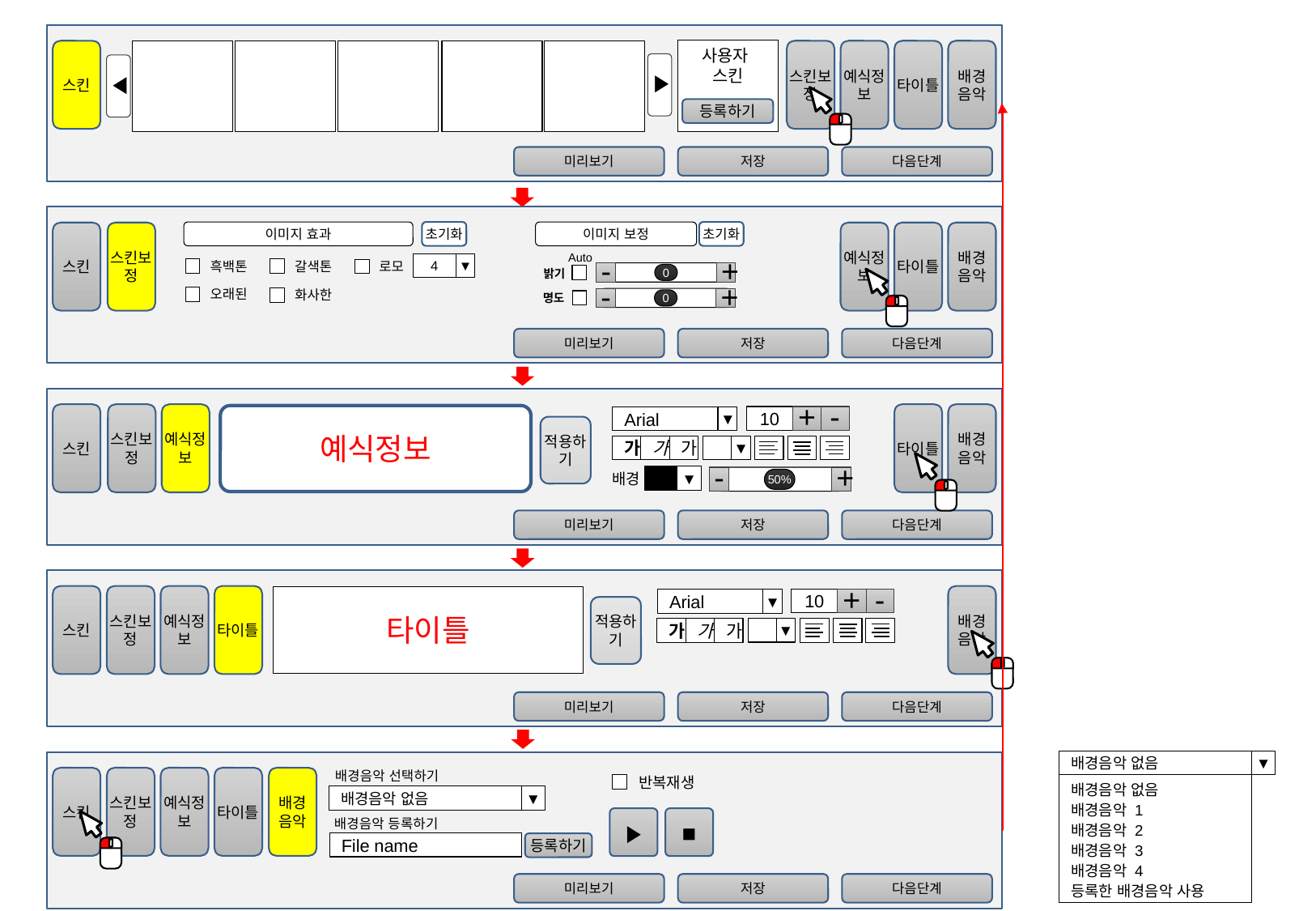

사용자
스킨

스킨
스킨보정
예식정보
타이틀
배경
음악

▶
◀

등록하기
미리보기
저장
다음단계

이미지 효과
초기화
이미지 보정
초기화
스킨
스킨보정
예식정보
타이틀
배경
음악
Auto
흑백톤

갈색톤

로모

4
▼
밝기
-

0
+

오래된

화사한

명도
-

0
+

미리보기
저장
다음단계

스킨
스킨보정
예식정보
타이틀
배경
음악
예식정보
10
+
-
Arial
▼
적용하기
가
가
가

▼

배경

▼
-

50%
+
미리보기
저장
다음단계

스킨
스킨보정
예식정보
타이틀
배경
음악
타이틀
10
+
-
Arial
▼
적용하기
가
가
가

▼

미리보기
저장
다음단계

배경음악 없음
▼

배경음악 선택하기
반복재생

스킨
스킨보정
예식정보
타이틀
배경
음악
배경음악 없음
배경음악 1
배경음악 2
배경음악 3
배경음악 4
등록한 배경음악 사용
배경음악 없음
▼

▶
■
배경음악 등록하기
File name
등록하기
미리보기
저장
다음단계